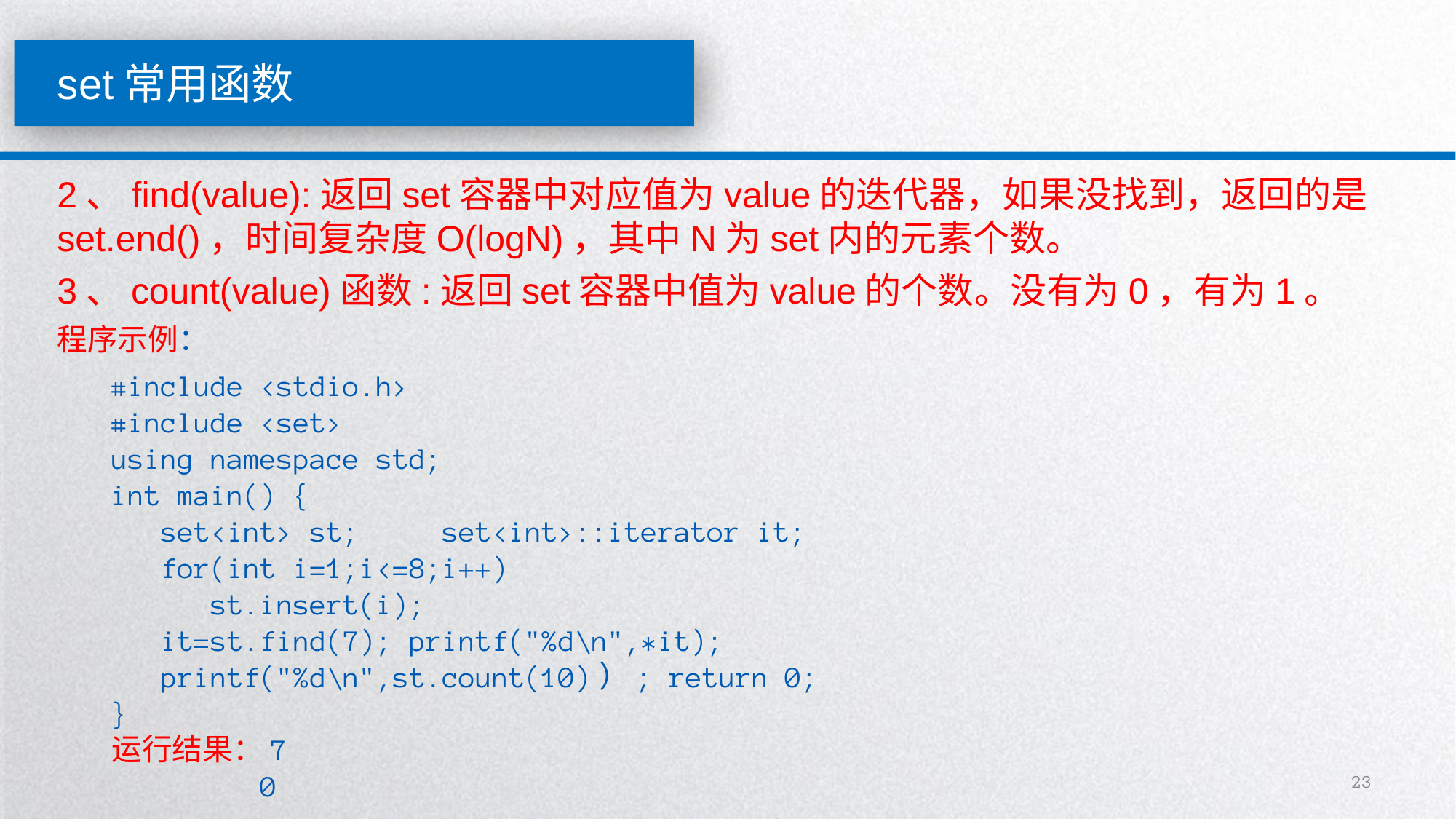

set常用函数
2、find(value):返回set容器中对应值为value的迭代器，如果没找到，返回的是set.end()，时间复杂度O(logN)，其中N为set内的元素个数。
3、count(value)函数:返回set容器中值为value的个数。没有为0，有为1。
程序示例：
#include <stdio.h>
#include <set>
using namespace std;
int main() {
   set<int> st;     set<int>::iterator it;
   for(int i=1;i<=8;i++)
      st.insert(i);
   it=st.find(7); printf("%d\n",*it);
   printf("%d\n",st.count(10)）; return 0;
}
运行结果：7
         0
23